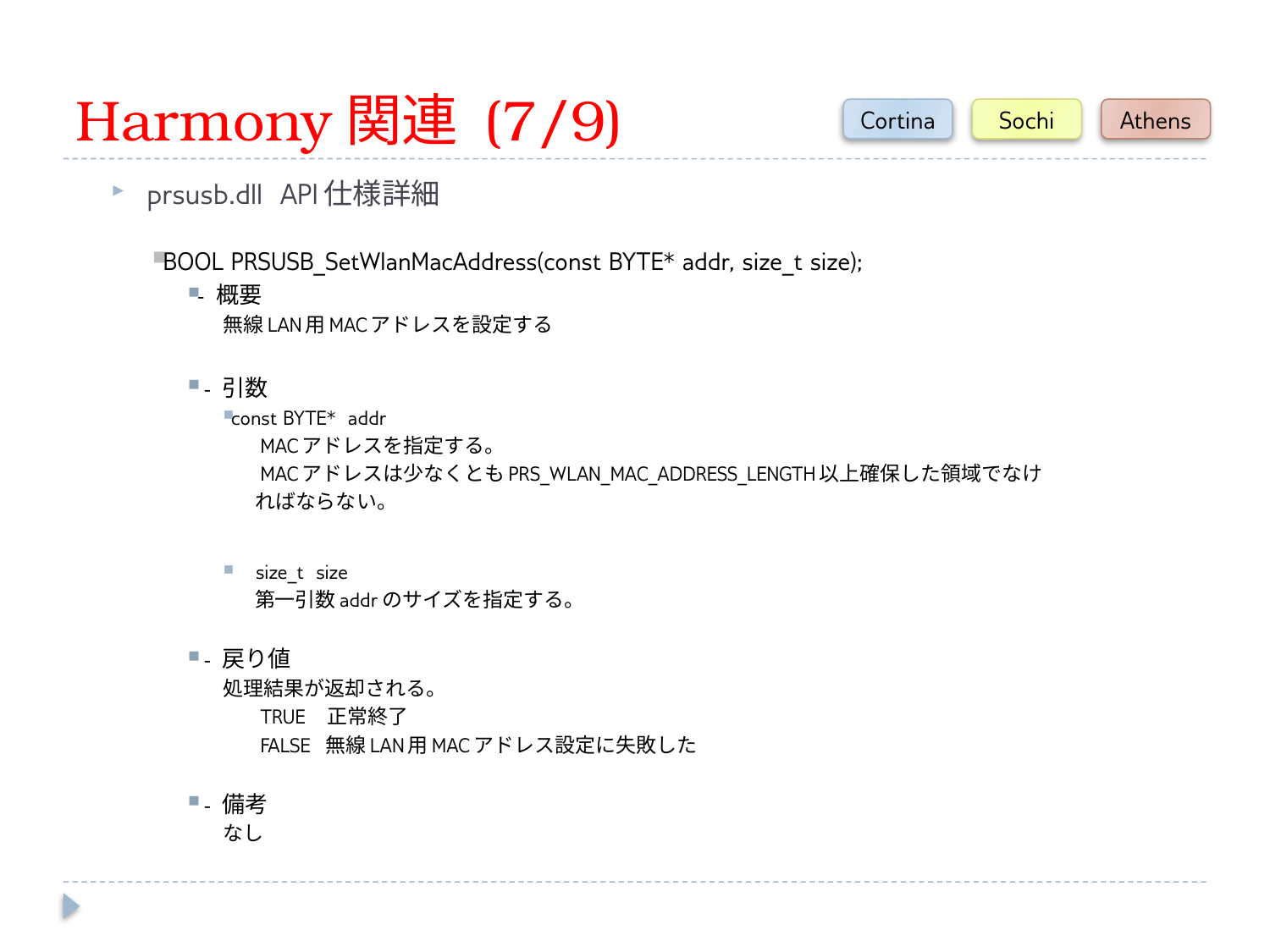

# Harmony関連 (7/9)
Cortina
Sochi
Athens
prsusb.dll  API仕様詳細

BOOL PRSUSB_SetWlanMacAddress(const BYTE* addr, size_t size);
- 概要
無線LAN用MACアドレスを設定する

 - 引数
const BYTE*  addr
      MACアドレスを指定する。
      MACアドレスは少なくともPRS_WLAN_MAC_ADDRESS_LENGTH以上確保した領域でなけ
      ればならない。

    size_t  size
      第一引数addrのサイズを指定する。

 - 戻り値
処理結果が返却される。
      TRUE   正常終了
      FALSE  無線LAN用MACアドレス設定に失敗した

 - 備考
なし